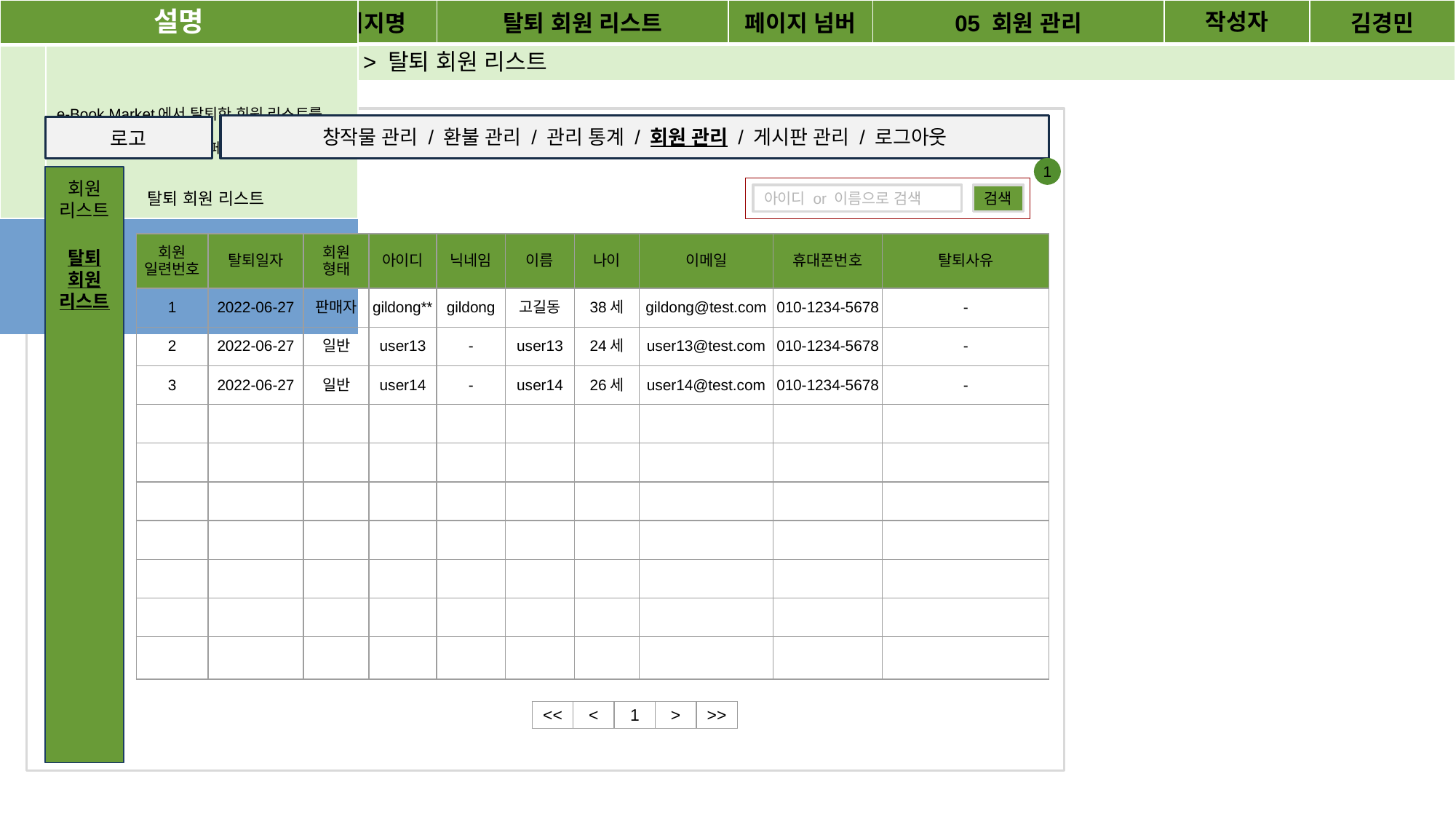

| e-Book Market |  | 페이지명 | 탈퇴 회원 리스트 | 페이지 넘버 | 05 회원 관리 | 작성자 | 김경민 |
| --- | --- | --- | --- | --- | --- | --- | --- |
| 경로 | 로그인 > 회원 관리 > 탈퇴 회원 리스트 |  |  |  |  |  |  |

| 설명 |  |
| --- | --- |
|  | e-Book Market에서 탈퇴한 회원 리스트를 출력 (탈퇴일자 내림차순, 한페이지 리스트 10개) |
|  |  |
| 1 | 검색버튼 클릭 시, 입력된 아이디 or 이름에 맞는 검색결과 출력 단, 검색조건을 설정하지 않고 검색버튼을 클릭하면 탈퇴한 모든 회원을 검색하여 결과 출력 |
창작물 관리 / 환불 관리 / 관리 통계 / 회원 관리 / 게시판 관리 / 로그아웃
로고
1
회원
리스트

탈퇴
회원 리스트

탈퇴 회원 리스트
아이디 or 이름으로 검색
검색
| 회원 일련번호 | 탈퇴일자 | 회원 형태 | 아이디 | 닉네임 | 이름 | 나이 | 이메일 | 휴대폰번호 | 탈퇴사유 |
| --- | --- | --- | --- | --- | --- | --- | --- | --- | --- |
| 1 | 2022-06-27 | 판매자 | gildong\*\* | gildong | 고길동 | 38세 | gildong@test.com | 010-1234-5678 | - |
| 2 | 2022-06-27 | 일반 | user13 | - | user13 | 24세 | user13@test.com | 010-1234-5678 | - |
| 3 | 2022-06-27 | 일반 | user14 | - | user14 | 26세 | user14@test.com | 010-1234-5678 | - |
|  |  |  |  |  |  |  |  |  |  |
|  |  |  |  |  |  |  |  |  |  |
|  |  |  |  |  |  |  |  |  |  |
|  |  |  |  |  |  |  |  |  |  |
|  |  |  |  |  |  |  |  |  |  |
|  |  |  |  |  |  |  |  |  |  |
|  |  |  |  |  |  |  |  |  |  |
| << | < | 1 | > | >> |
| --- | --- | --- | --- | --- |